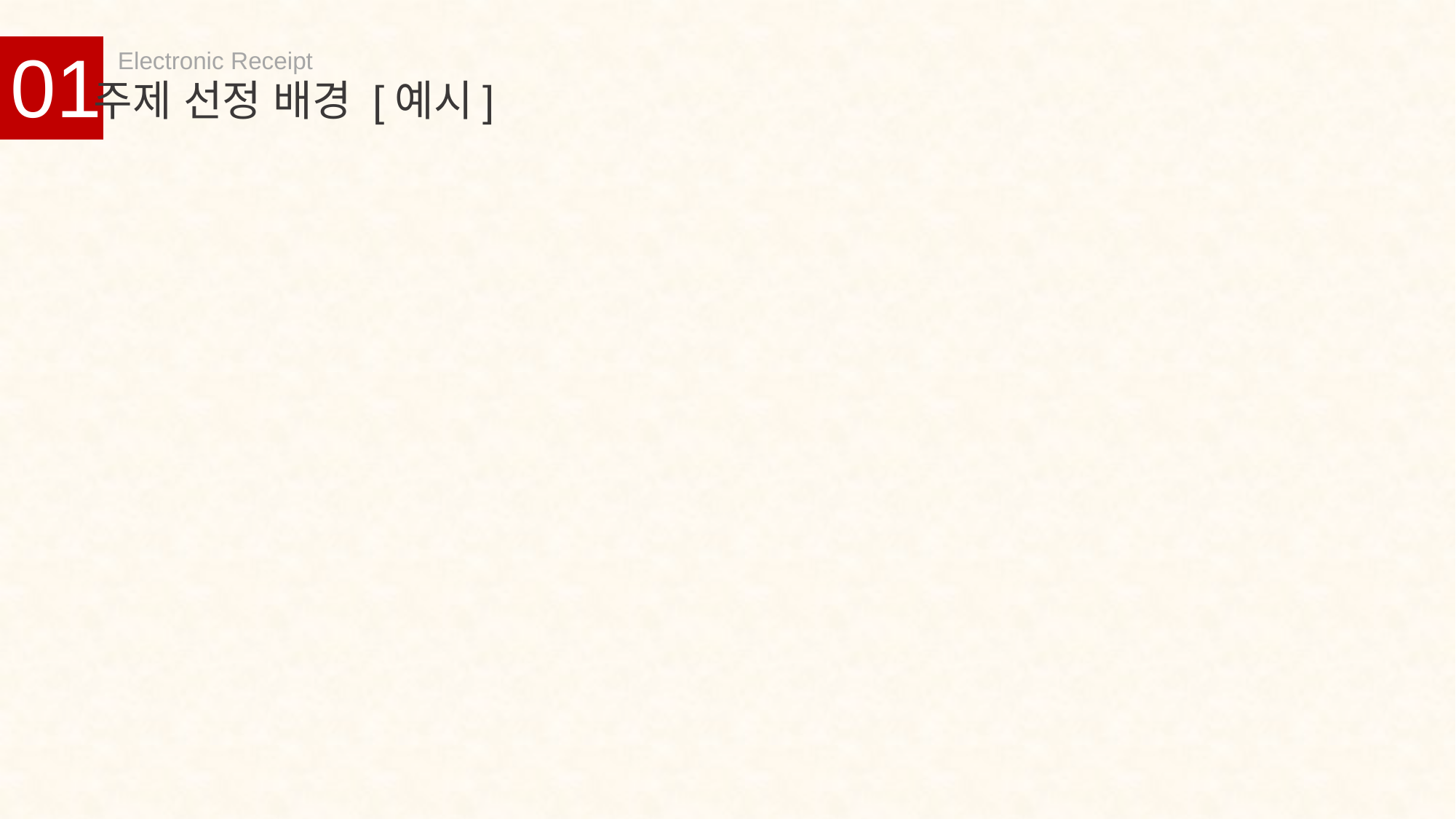

01

Electronic Receipt
주제 선정 배경 [예시]